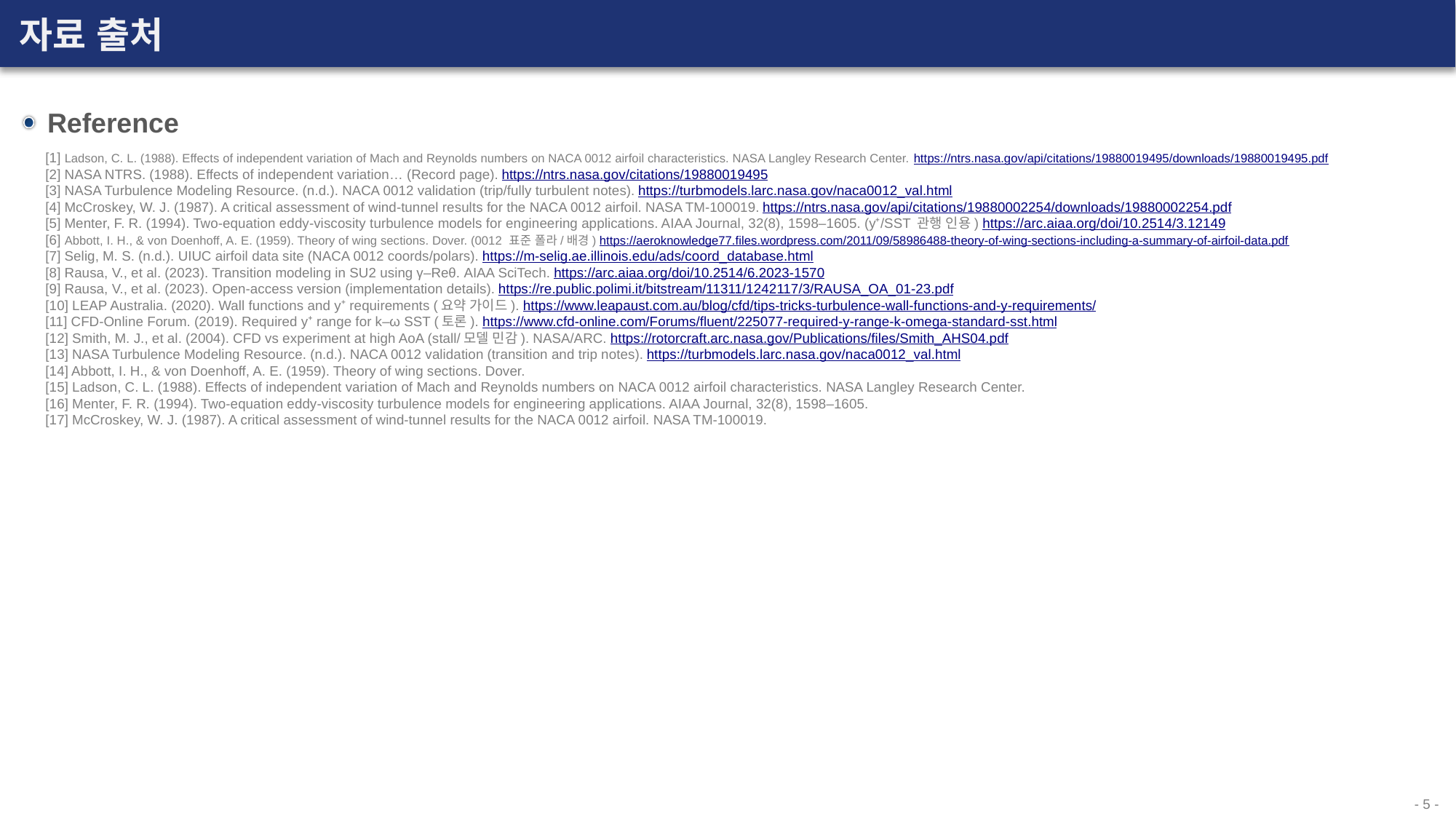

# 자료 출처
Reference
[1] Ladson, C. L. (1988). Effects of independent variation of Mach and Reynolds numbers on NACA 0012 airfoil characteristics. NASA Langley Research Center. https://ntrs.nasa.gov/api/citations/19880019495/downloads/19880019495.pdf
[2] NASA NTRS. (1988). Effects of independent variation… (Record page). https://ntrs.nasa.gov/citations/19880019495
[3] NASA Turbulence Modeling Resource. (n.d.). NACA 0012 validation (trip/fully turbulent notes). https://turbmodels.larc.nasa.gov/naca0012_val.html
[4] McCroskey, W. J. (1987). A critical assessment of wind-tunnel results for the NACA 0012 airfoil. NASA TM-100019. https://ntrs.nasa.gov/api/citations/19880002254/downloads/19880002254.pdf
[5] Menter, F. R. (1994). Two-equation eddy-viscosity turbulence models for engineering applications. AIAA Journal, 32(8), 1598–1605. (y⁺/SST 관행 인용) https://arc.aiaa.org/doi/10.2514/3.12149
[6] Abbott, I. H., & von Doenhoff, A. E. (1959). Theory of wing sections. Dover. (0012 표준 폴라/배경) https://aeroknowledge77.files.wordpress.com/2011/09/58986488-theory-of-wing-sections-including-a-summary-of-airfoil-data.pdf
[7] Selig, M. S. (n.d.). UIUC airfoil data site (NACA 0012 coords/polars). https://m-selig.ae.illinois.edu/ads/coord_database.html
[8] Rausa, V., et al. (2023). Transition modeling in SU2 using γ–Reθ. AIAA SciTech. https://arc.aiaa.org/doi/10.2514/6.2023-1570
[9] Rausa, V., et al. (2023). Open-access version (implementation details). https://re.public.polimi.it/bitstream/11311/1242117/3/RAUSA_OA_01-23.pdf
[10] LEAP Australia. (2020). Wall functions and y⁺ requirements (요약 가이드). https://www.leapaust.com.au/blog/cfd/tips-tricks-turbulence-wall-functions-and-y-requirements/
[11] CFD-Online Forum. (2019). Required y⁺ range for k–ω SST (토론). https://www.cfd-online.com/Forums/fluent/225077-required-y-range-k-omega-standard-sst.html
[12] Smith, M. J., et al. (2004). CFD vs experiment at high AoA (stall/모델 민감). NASA/ARC. https://rotorcraft.arc.nasa.gov/Publications/files/Smith_AHS04.pdf
[13] NASA Turbulence Modeling Resource. (n.d.). NACA 0012 validation (transition and trip notes). https://turbmodels.larc.nasa.gov/naca0012_val.html
[14] Abbott, I. H., & von Doenhoff, A. E. (1959). Theory of wing sections. Dover.
[15] Ladson, C. L. (1988). Effects of independent variation of Mach and Reynolds numbers on NACA 0012 airfoil characteristics. NASA Langley Research Center.
[16] Menter, F. R. (1994). Two-equation eddy-viscosity turbulence models for engineering applications. AIAA Journal, 32(8), 1598–1605.
[17] McCroskey, W. J. (1987). A critical assessment of wind-tunnel results for the NACA 0012 airfoil. NASA TM-100019.